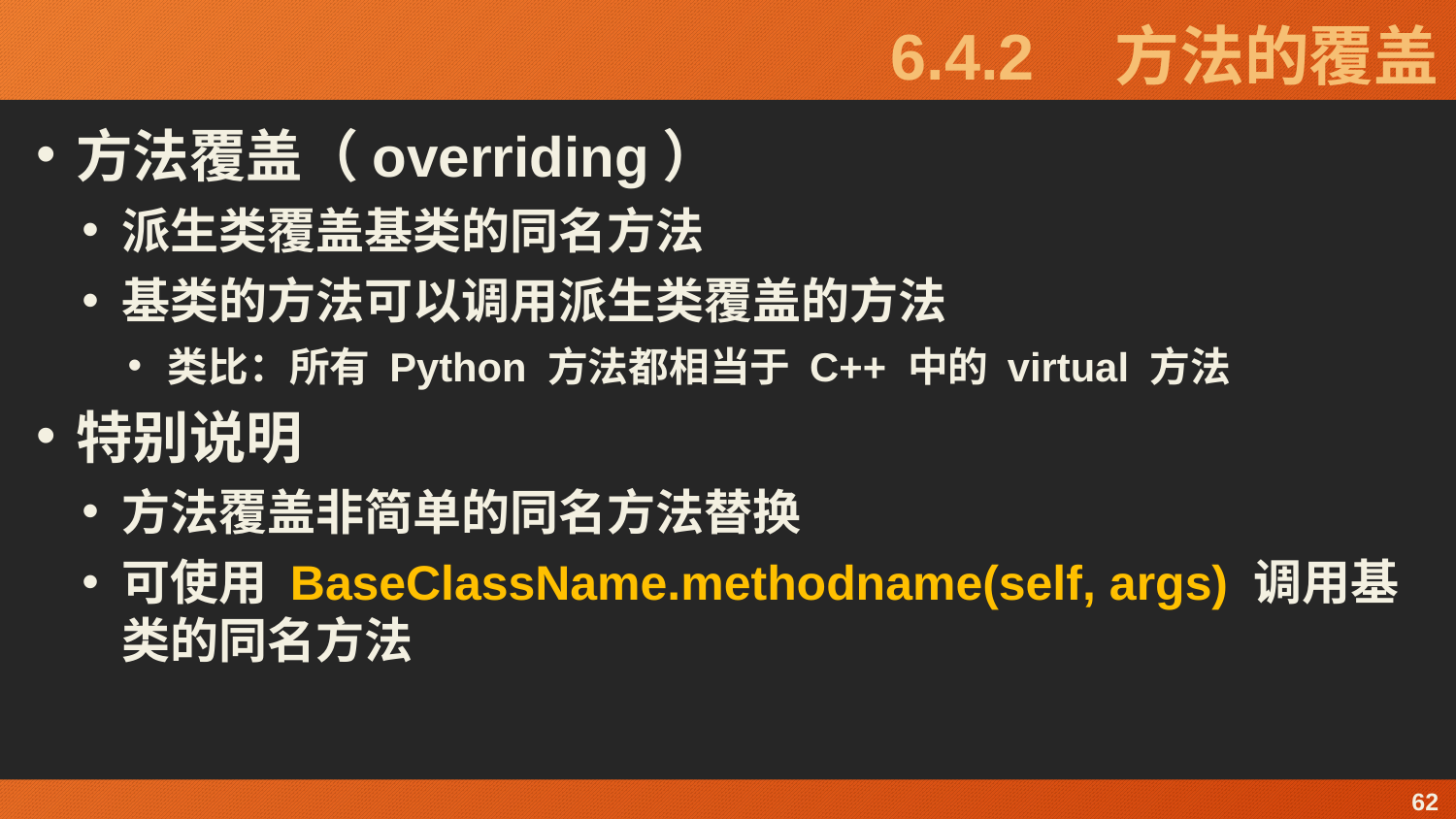

# 6.4.2　方法的覆盖
方法覆盖（overriding）
派生类覆盖基类的同名方法
基类的方法可以调用派生类覆盖的方法
类比：所有 Python 方法都相当于 C++ 中的 virtual 方法
特别说明
方法覆盖非简单的同名方法替换
可使用 BaseClassName.methodname(self, args) 调用基类的同名方法
62